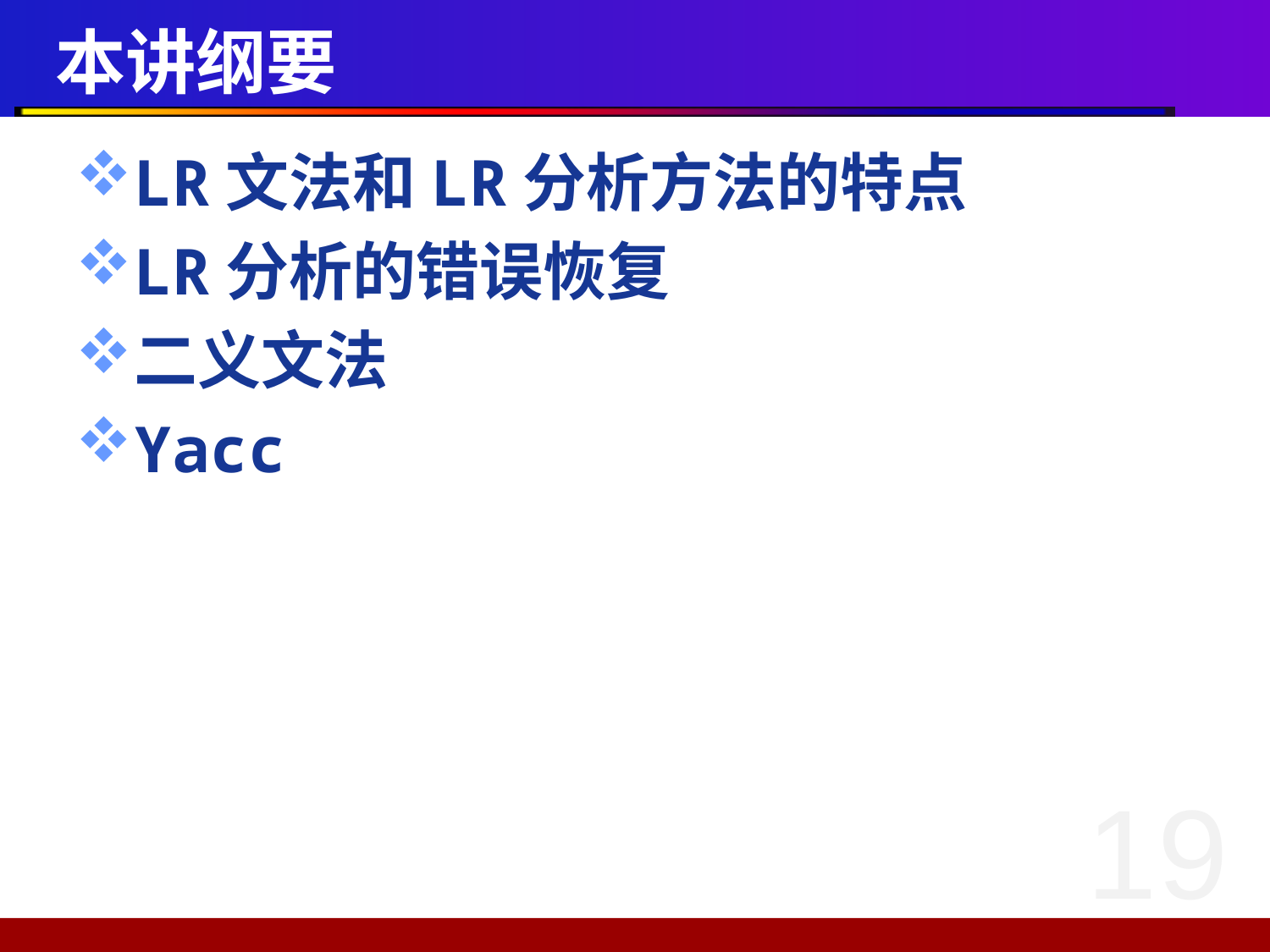

# 本讲纲要
LR文法和LR分析方法的特点
LR分析的错误恢复
二义文法
Yacc

19